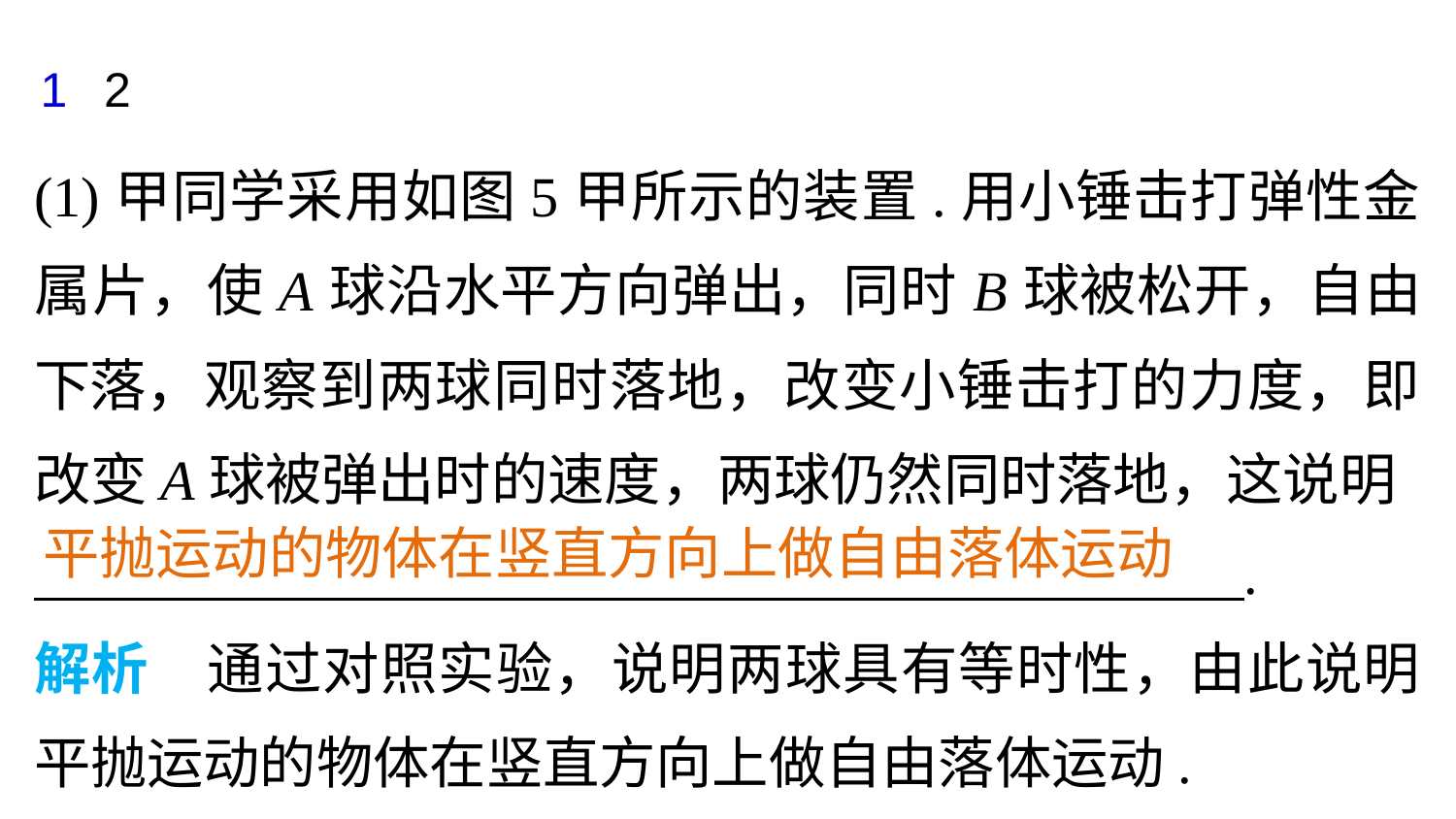

1
2
(1)甲同学采用如图5甲所示的装置.用小锤击打弹性金属片，使A球沿水平方向弹出，同时B球被松开，自由下落，观察到两球同时落地，改变小锤击打的力度，即改变A球被弹出时的速度，两球仍然同时落地，这说明
                                                                                      .
解析　通过对照实验，说明两球具有等时性，由此说明平抛运动的物体在竖直方向上做自由落体运动.
平抛运动的物体在竖直方向上做自由落体运动